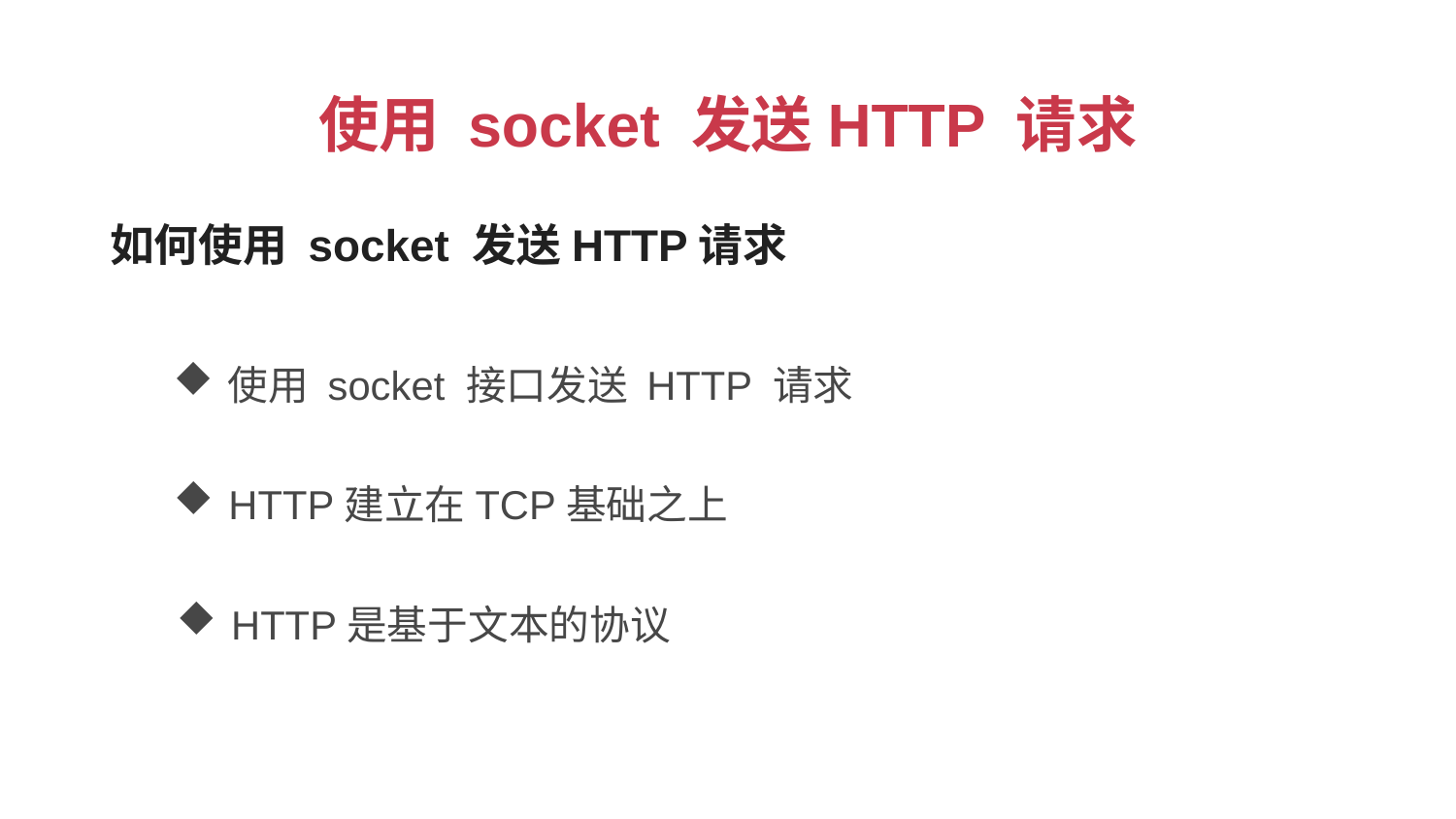

使用 socket 发送HTTP 请求
 如何使用 socket 发送HTTP请求
使用 socket 接口发送 HTTP 请求
HTTP建立在TCP基础之上
HTTP是基于文本的协议